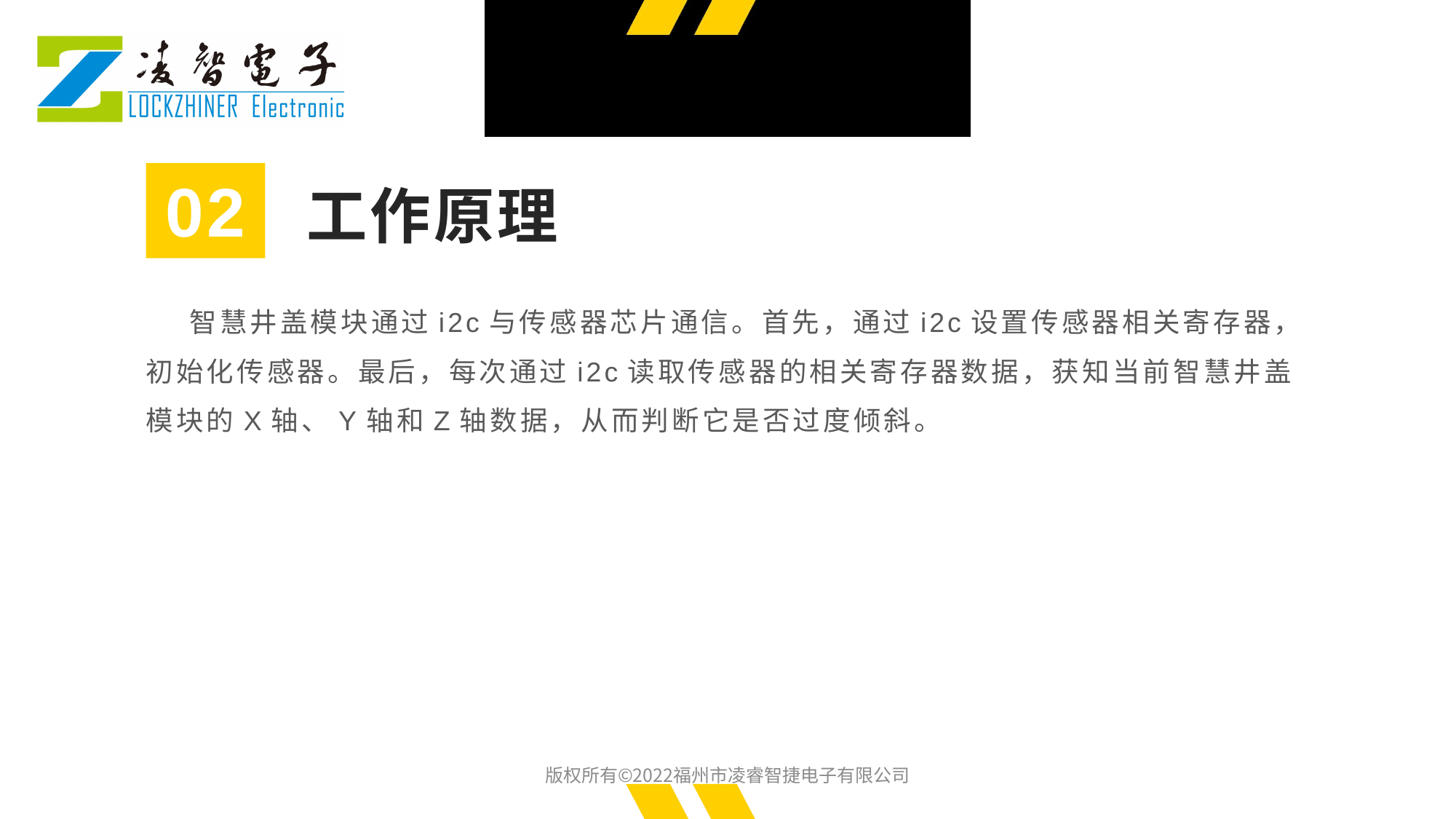

02
工作原理
    智慧井盖模块通过i2c与传感器芯片通信。首先，通过i2c设置传感器相关寄存器，初始化传感器。最后，每次通过i2c读取传感器的相关寄存器数据，获知当前智慧井盖模块的X轴、Y轴和Z轴数据，从而判断它是否过度倾斜。
版权所有©2022福州市凌睿智捷电子有限公司
5